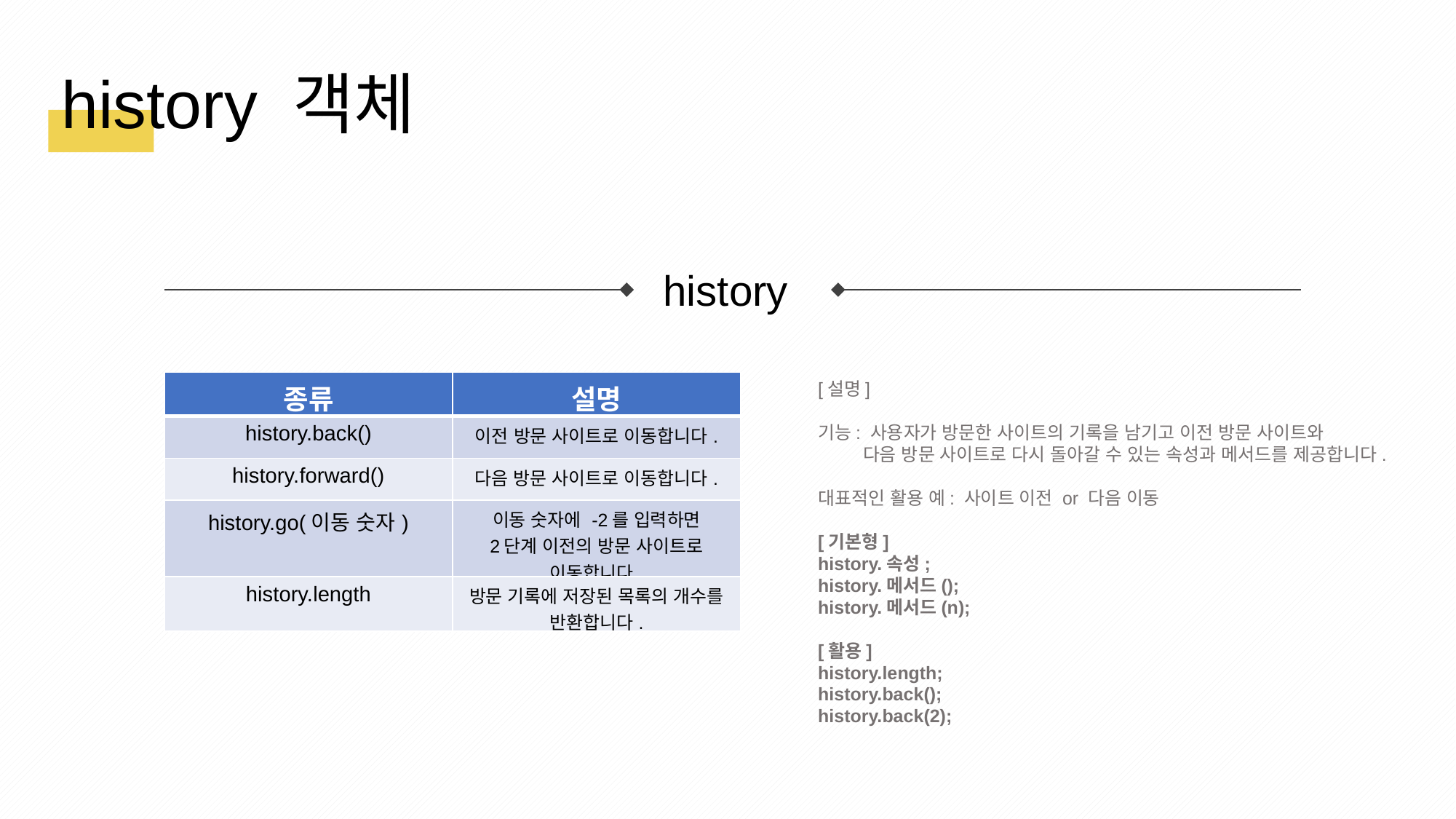

history 객체

history

| 종류 | 설명 |
| --- | --- |
| history.back() | 이전 방문 사이트로 이동합니다. |
| history.forward() | 다음 방문 사이트로 이동합니다. |
| history.go(이동 숫자) | 이동 숫자에 -2를 입력하면 2단계 이전의 방문 사이트로 이동합니다. |
| history.length | 방문 기록에 저장된 목록의 개수를 반환합니다. |
[설명]

기능: 사용자가 방문한 사이트의 기록을 남기고 이전 방문 사이트와
        다음 방문 사이트로 다시 돌아갈 수 있는 속성과 메서드를 제공합니다.

대표적인 활용 예: 사이트 이전 or 다음 이동

[기본형]
history.속성;
history.메서드();
history.메서드(n);

[활용]
history.length;
history.back();
history.back(2);